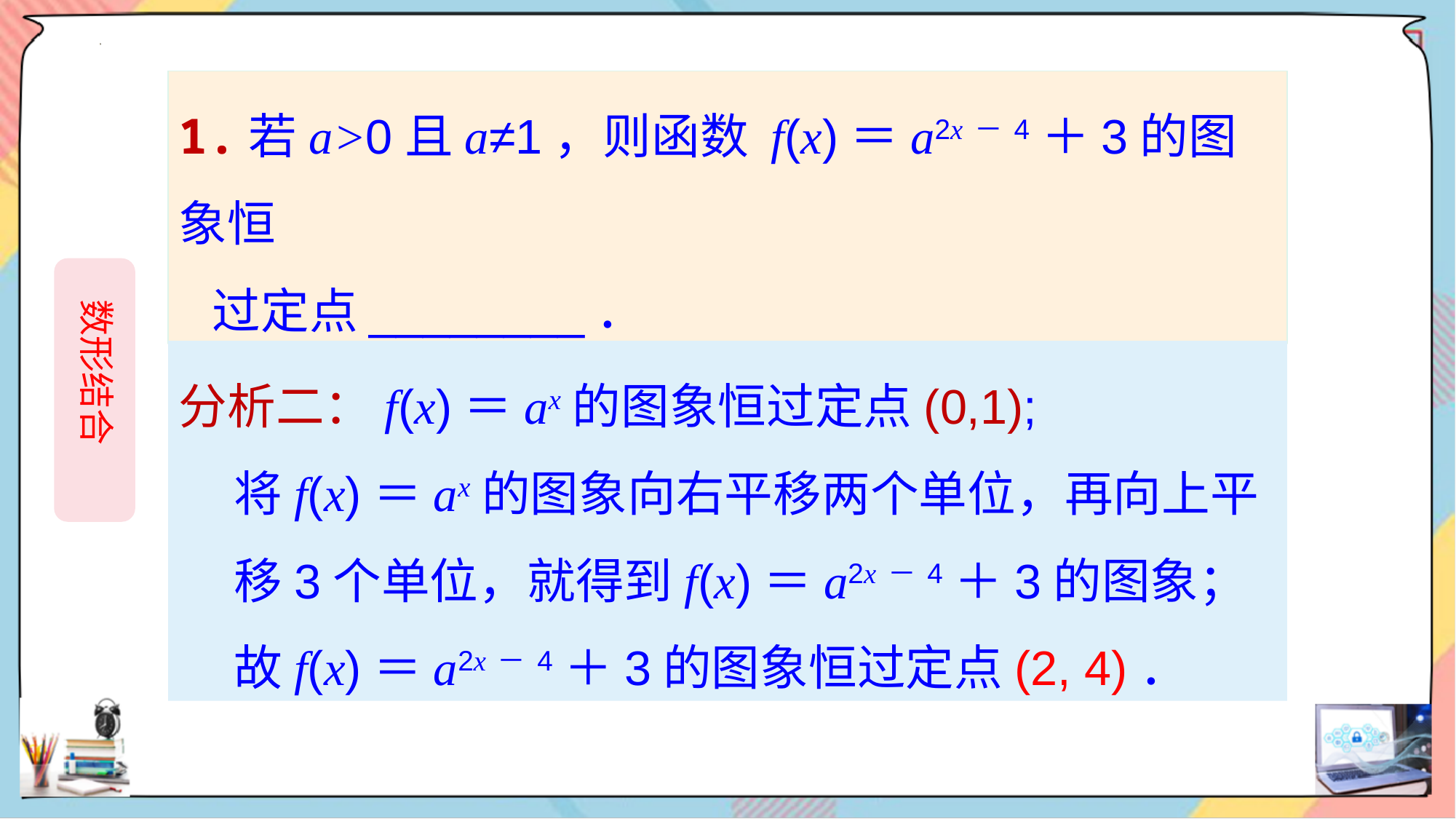

1.若a>0且a≠1，则函数 f(x)＝a2x－4＋3的图象恒
  过定点________．
  数形结合
分析二：f(x)＝ax的图象恒过定点(0,1);
    将f(x)＝ax的图象向右平移两个单位，再向上平
    移3个单位，就得到f(x)＝a2x－4＋3的图象；
    故f(x)＝a2x－4＋3的图象恒过定点(2, 4)．